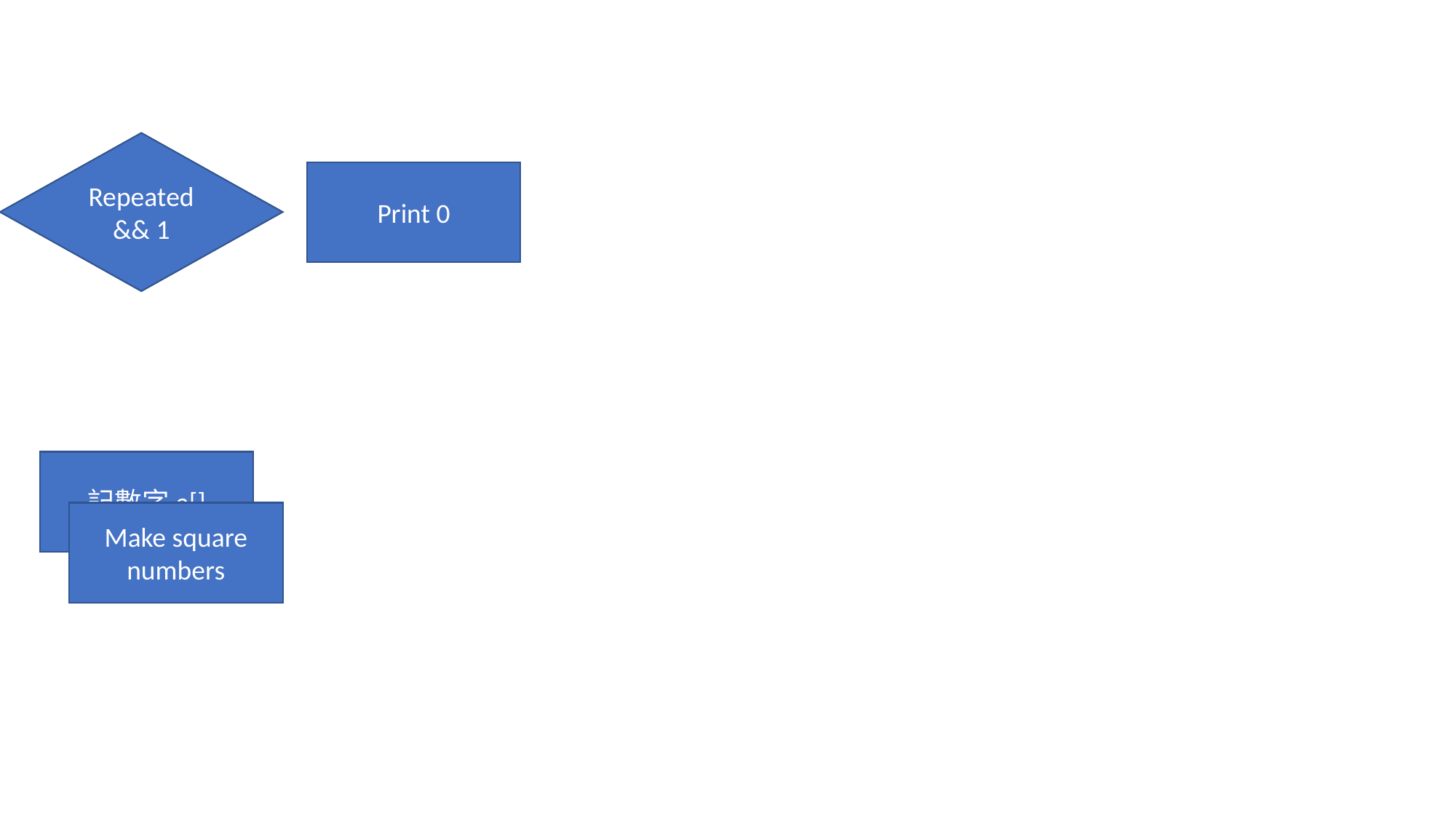

Repeated && 1
Print 0
記數字a[]
Make square numbers